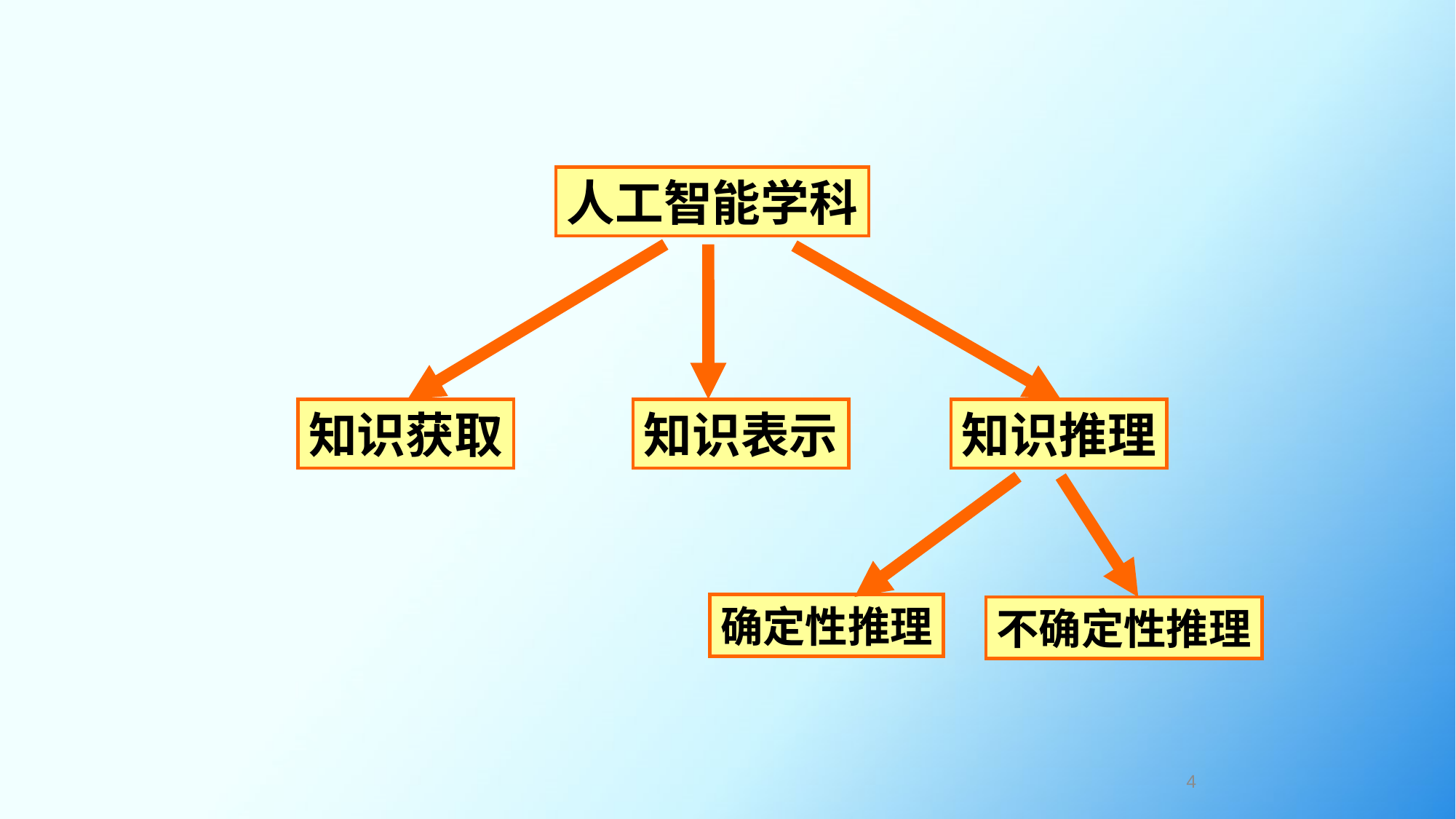

人工智能学科

知识获取
知识表示
知识推理

确定性推理
不确定性推理
4